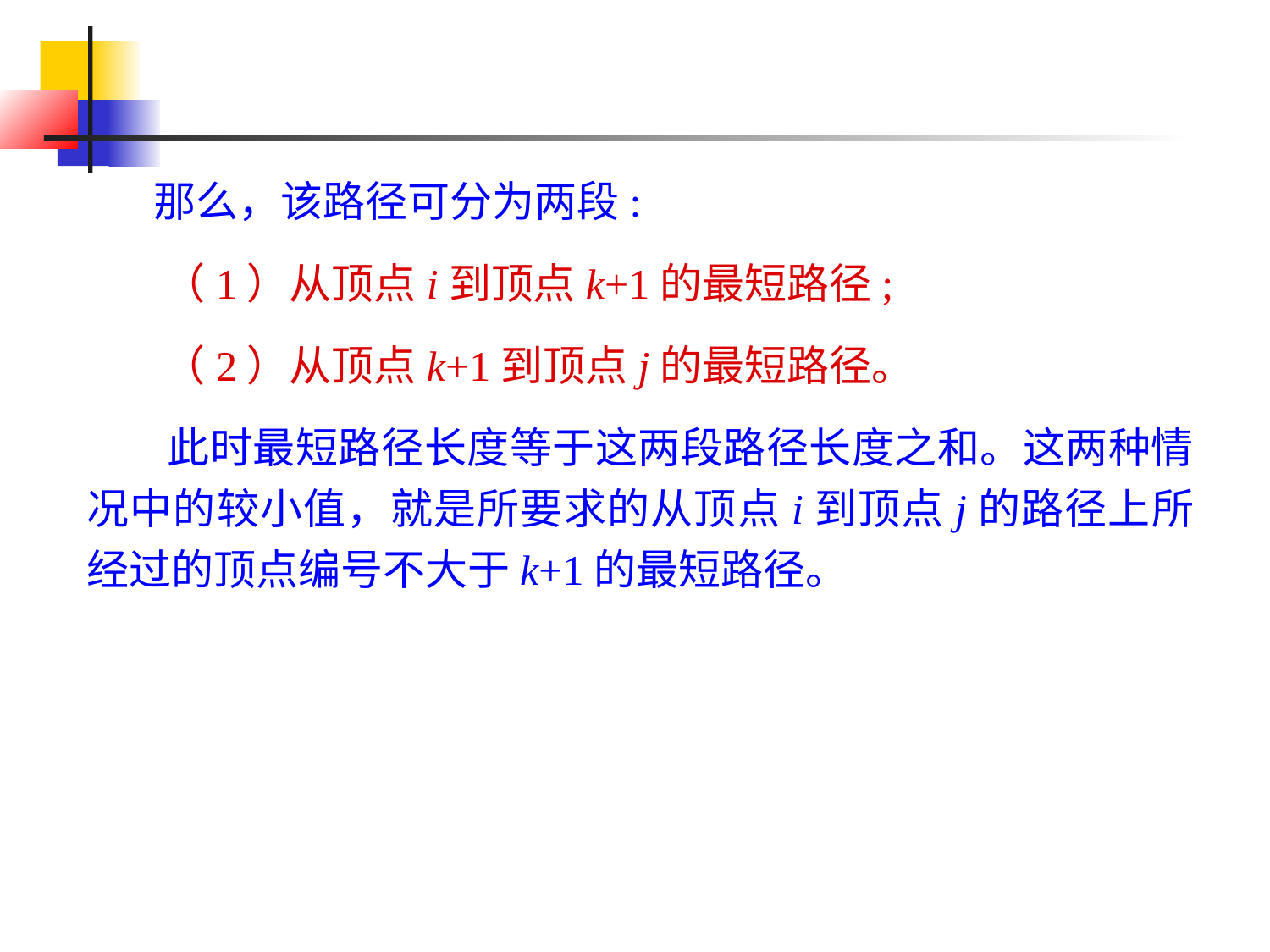

那么，该路径可分为两段:
       （1）从顶点i到顶点k+1的最短路径;
       （2）从顶点k+1到顶点j的最短路径。
       此时最短路径长度等于这两段路径长度之和。这两种情况中的较小值，就是所要求的从顶点i到顶点j的路径上所经过的顶点编号不大于k+1的最短路径。